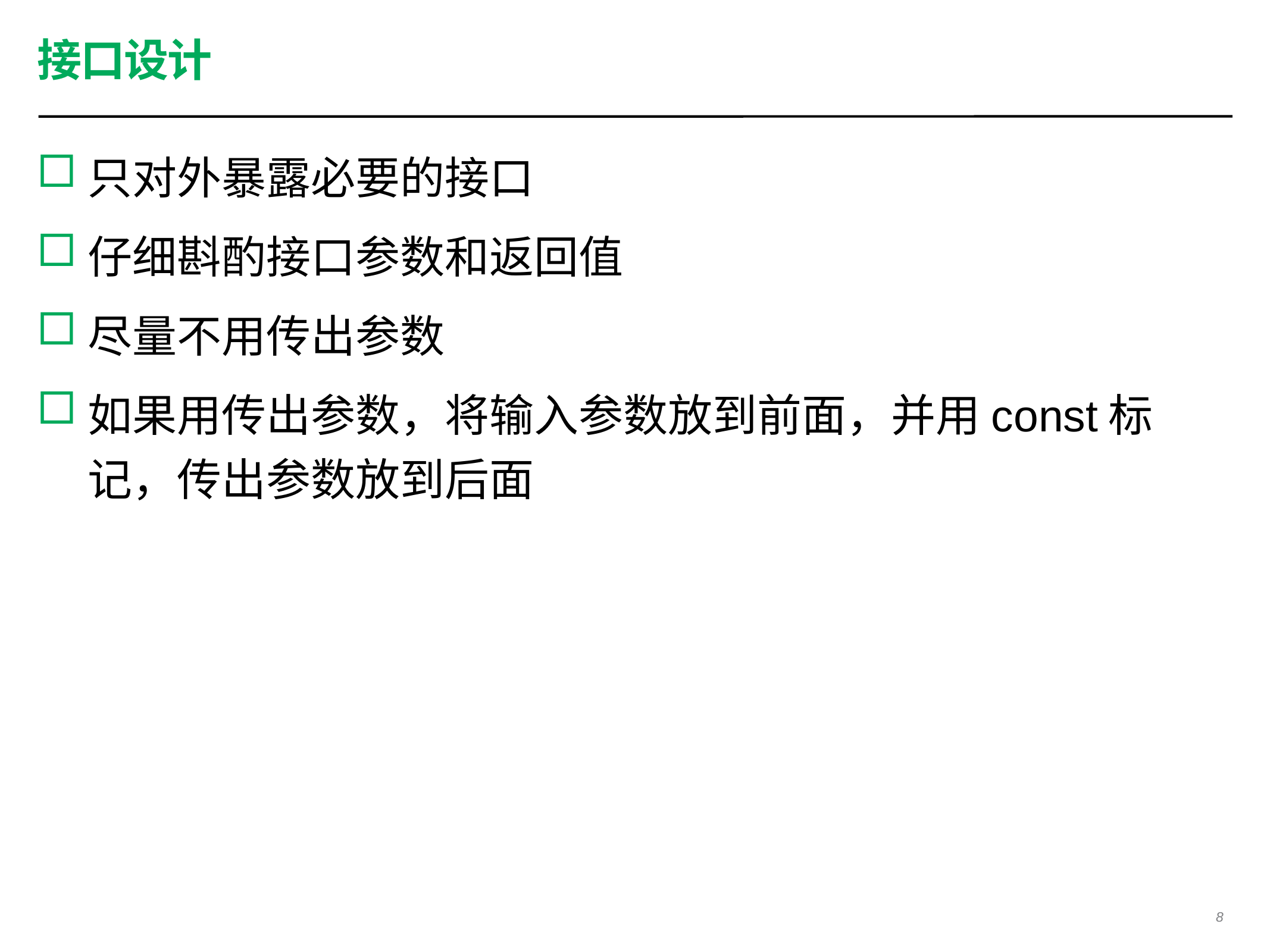

# 接口设计
只对外暴露必要的接口
仔细斟酌接口参数和返回值
尽量不用传出参数
如果用传出参数，将输入参数放到前面，并用const标记，传出参数放到后面
8